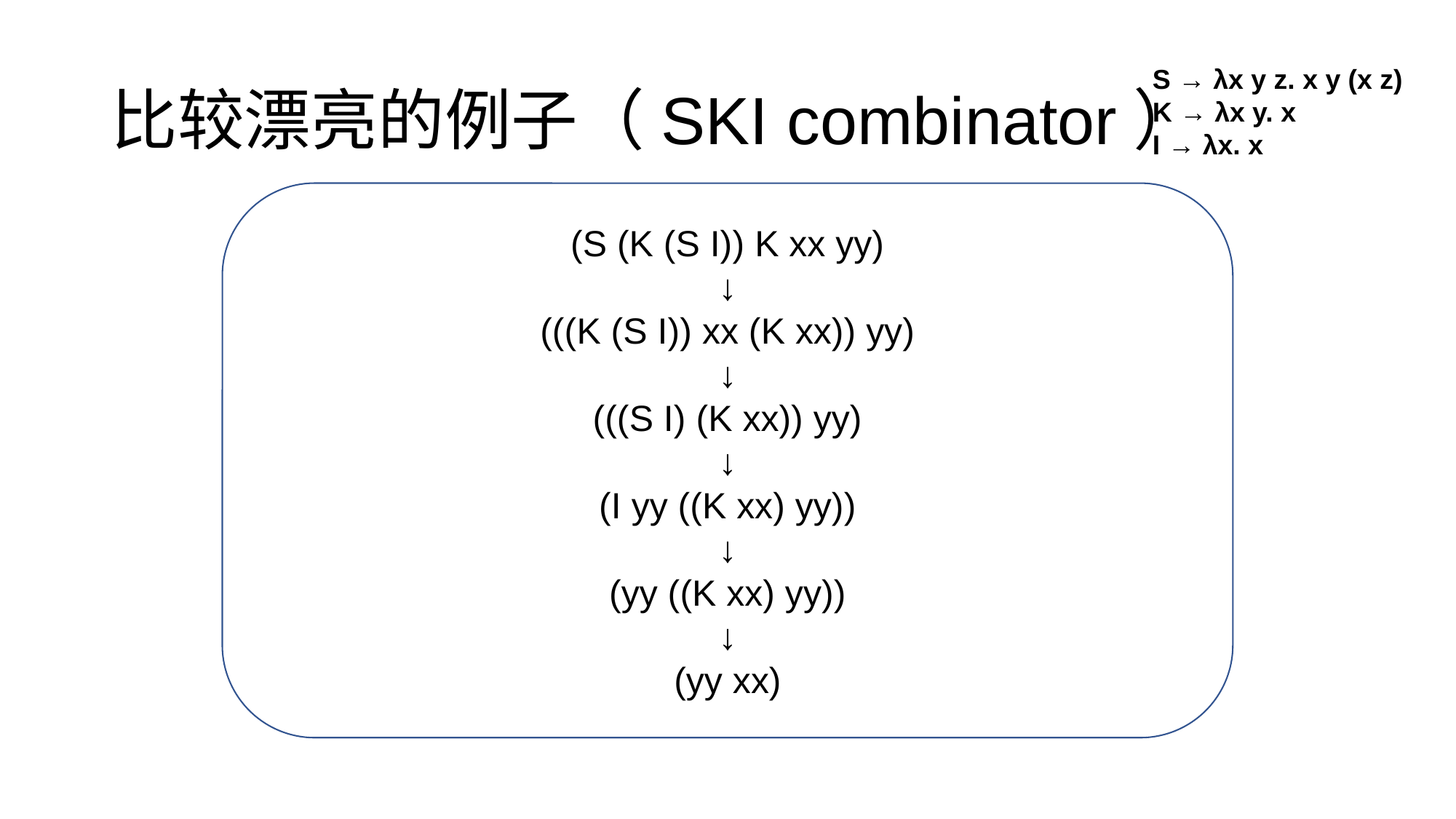

# 比较漂亮的例子（SKI combinator）
S → λx y z. x y (x z)
K → λx y. x
I → λx. x
(S (K (S I)) K xx yy)
↓
(((K (S I)) xx (K xx)) yy)
↓
(((S I) (K xx)) yy)
↓
(I yy ((K xx) yy))
↓
(yy ((K xx) yy))
↓
(yy xx)